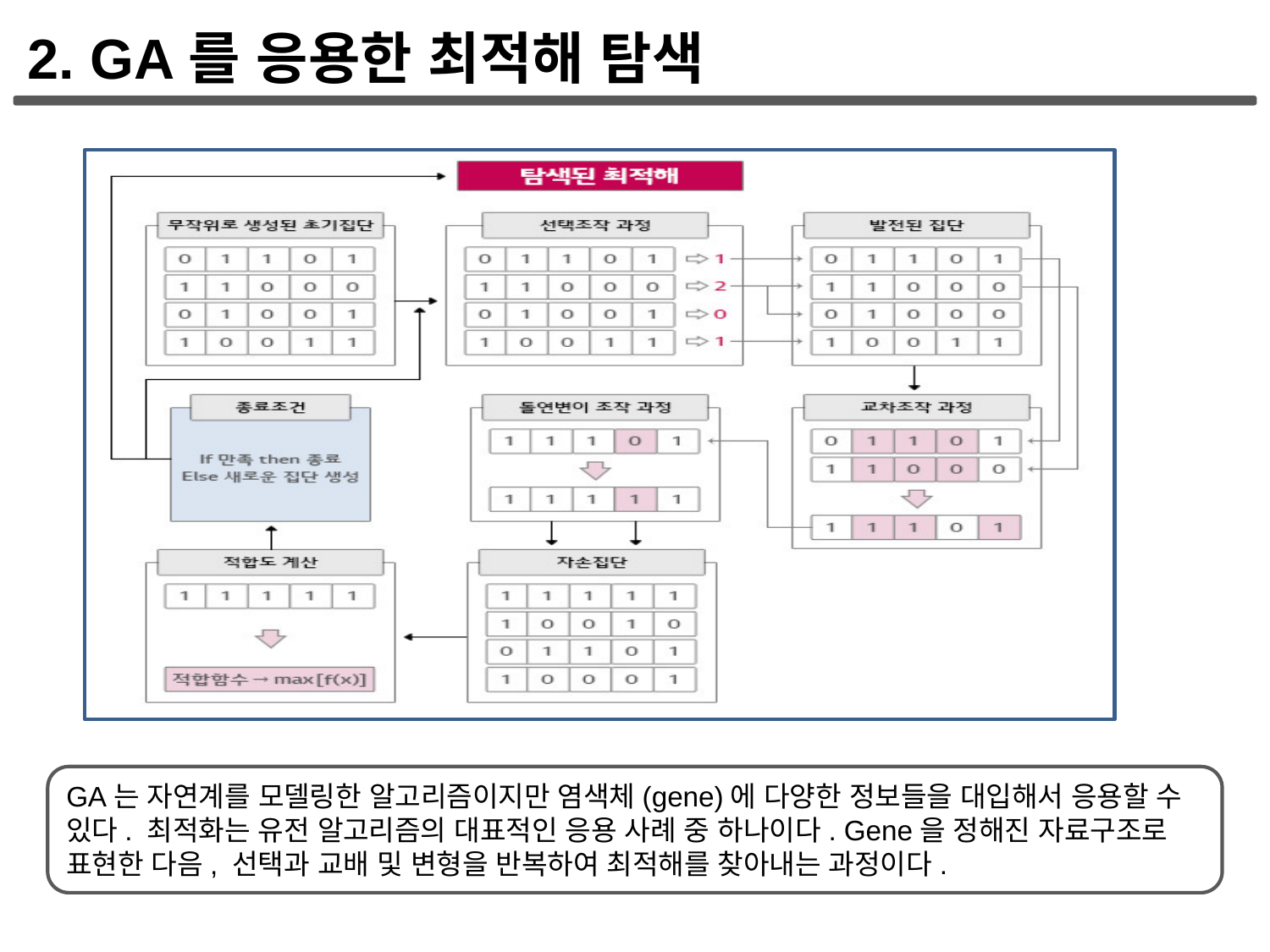

2. GA를 응용한 최적해 탐색

GA는 자연계를 모델링한 알고리즘이지만 염색체(gene)에 다양한 정보들을 대입해서 응용할 수 있다. 최적화는 유전 알고리즘의 대표적인 응용 사례 중 하나이다. Gene을 정해진 자료구조로 표현한 다음, 선택과 교배 및 변형을 반복하여 최적해를 찾아내는 과정이다.